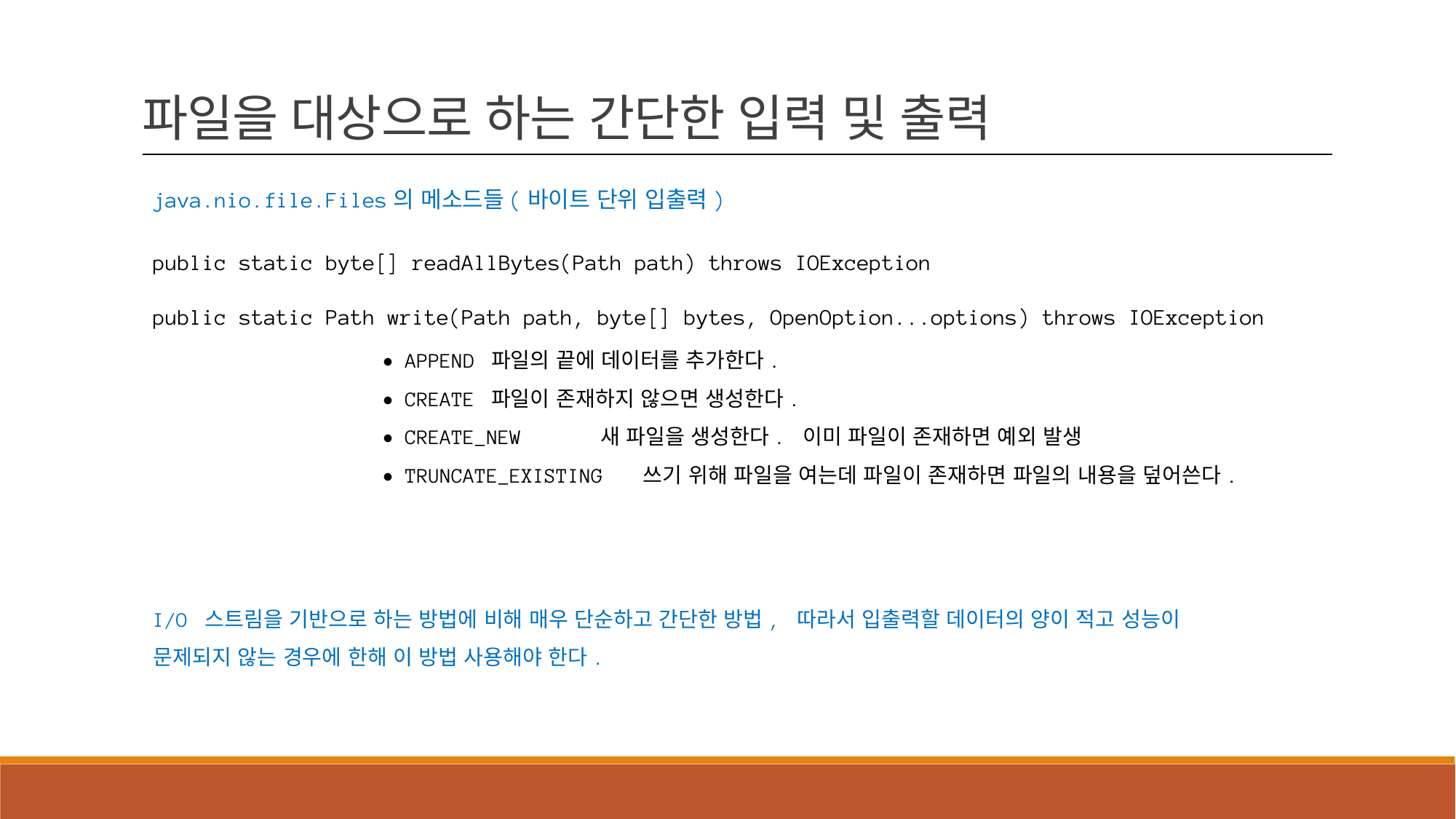

파일을 대상으로 하는 간단한 입력 및 출력
java.nio.file.Files의 메소드들(바이트 단위 입출력)
public static byte[] readAllBytes(Path path) throws IOException
public static Path write(Path path, byte[] bytes, OpenOption...options) throws IOException
• APPEND 	파일의 끝에 데이터를 추가한다.
• CREATE 	파일이 존재하지 않으면 생성한다.
• CREATE_NEW 	새 파일을 생성한다. 이미 파일이 존재하면 예외 발생
• TRUNCATE_EXISTING   쓰기 위해 파일을 여는데 파일이 존재하면 파일의 내용을 덮어쓴다.
I/O 스트림을 기반으로 하는 방법에 비해 매우 단순하고 간단한 방법, 따라서 입출력할 데이터의 양이 적고 성능이 문제되지 않는 경우에 한해 이 방법 사용해야 한다.